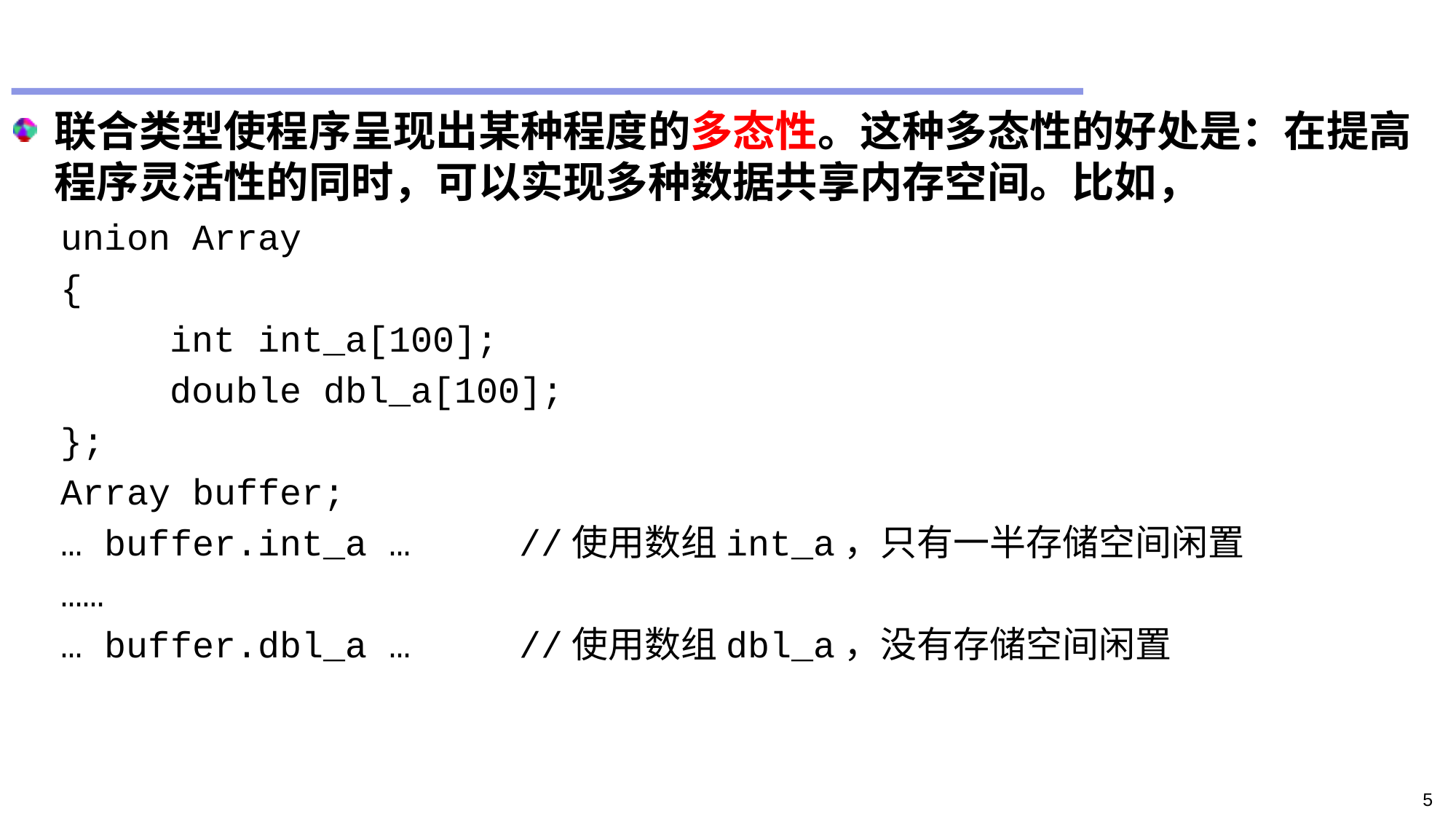

#
联合类型使程序呈现出某种程度的多态性。这种多态性的好处是：在提高程序灵活性的同时，可以实现多种数据共享内存空间。比如，
union Array
{
	int int_a[100];
	double dbl_a[100];
};
Array buffer;
… buffer.int_a …	 //使用数组int_a，只有一半存储空间闲置
……
… buffer.dbl_a …	 //使用数组dbl_a，没有存储空间闲置
5